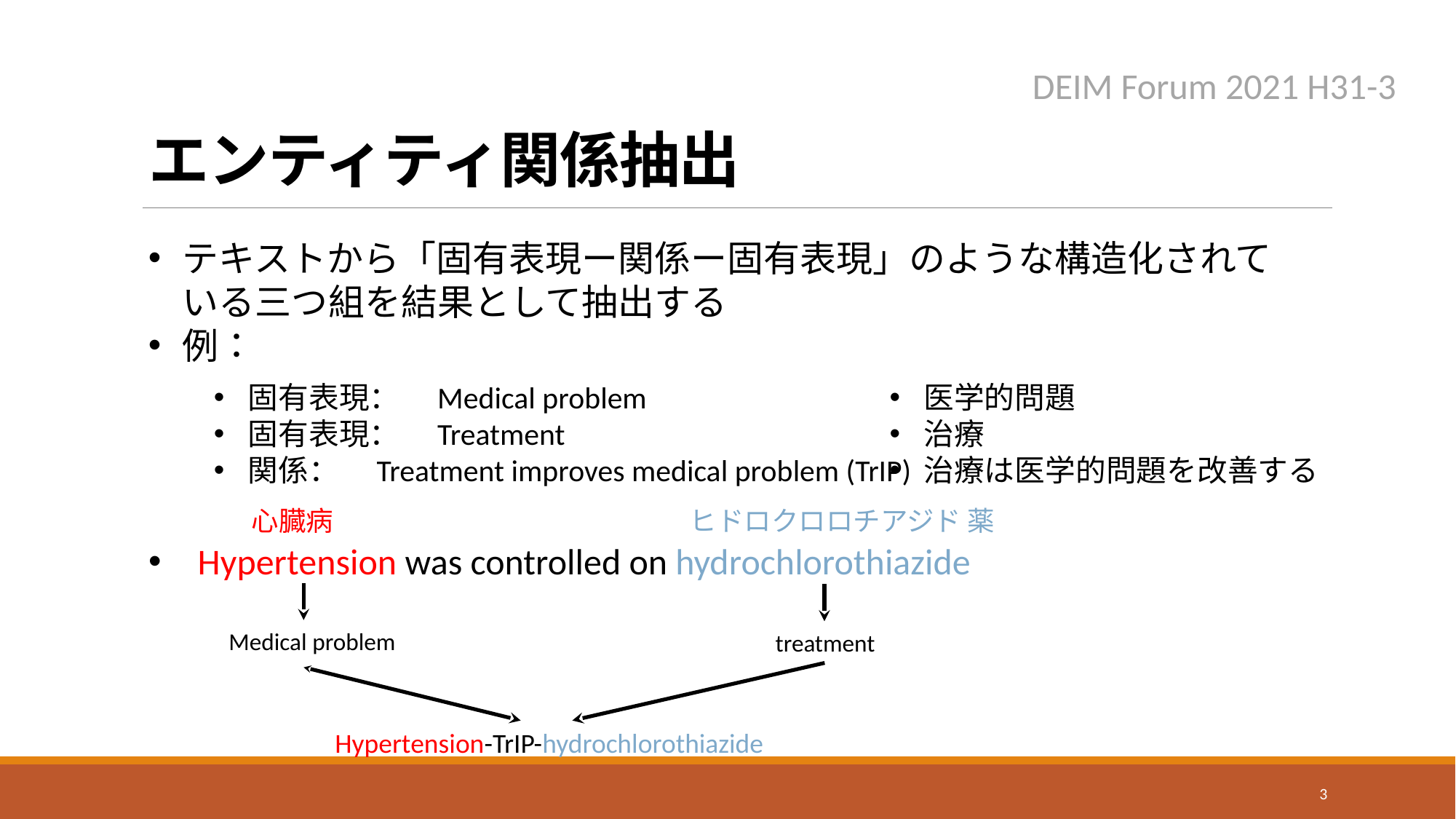

# エンティティ関係抽出
DEIM Forum 2021 H31-3
テキストから「固有表現ー関係ー固有表現」のような構造化されている三つ組を結果として抽出する​
例：

固有表現：　Medical problem
固有表現：　Treatment
関係：　Treatment improves medical problem (TrIP)
医学的問題
治療
治療は医学的問題を改善する
心臓病
ヒドロクロロチアジド 薬
 Hypertension was controlled on hydrochlorothiazide

Medical problem
treatment
Hypertension-TrIP-hydrochlorothiazide
3